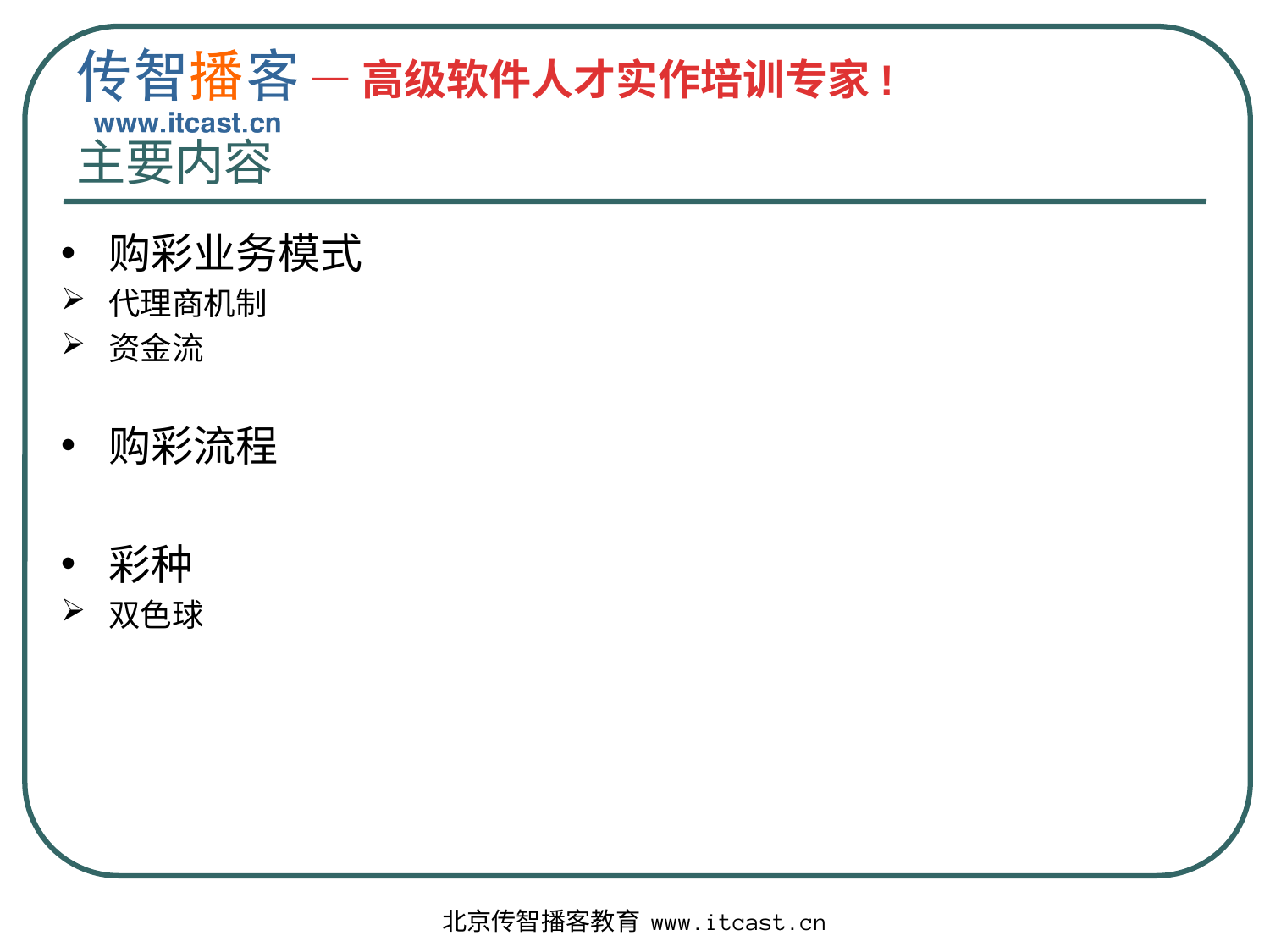

# 主要内容
购彩业务模式
代理商机制
资金流

购彩流程

彩种
双色球